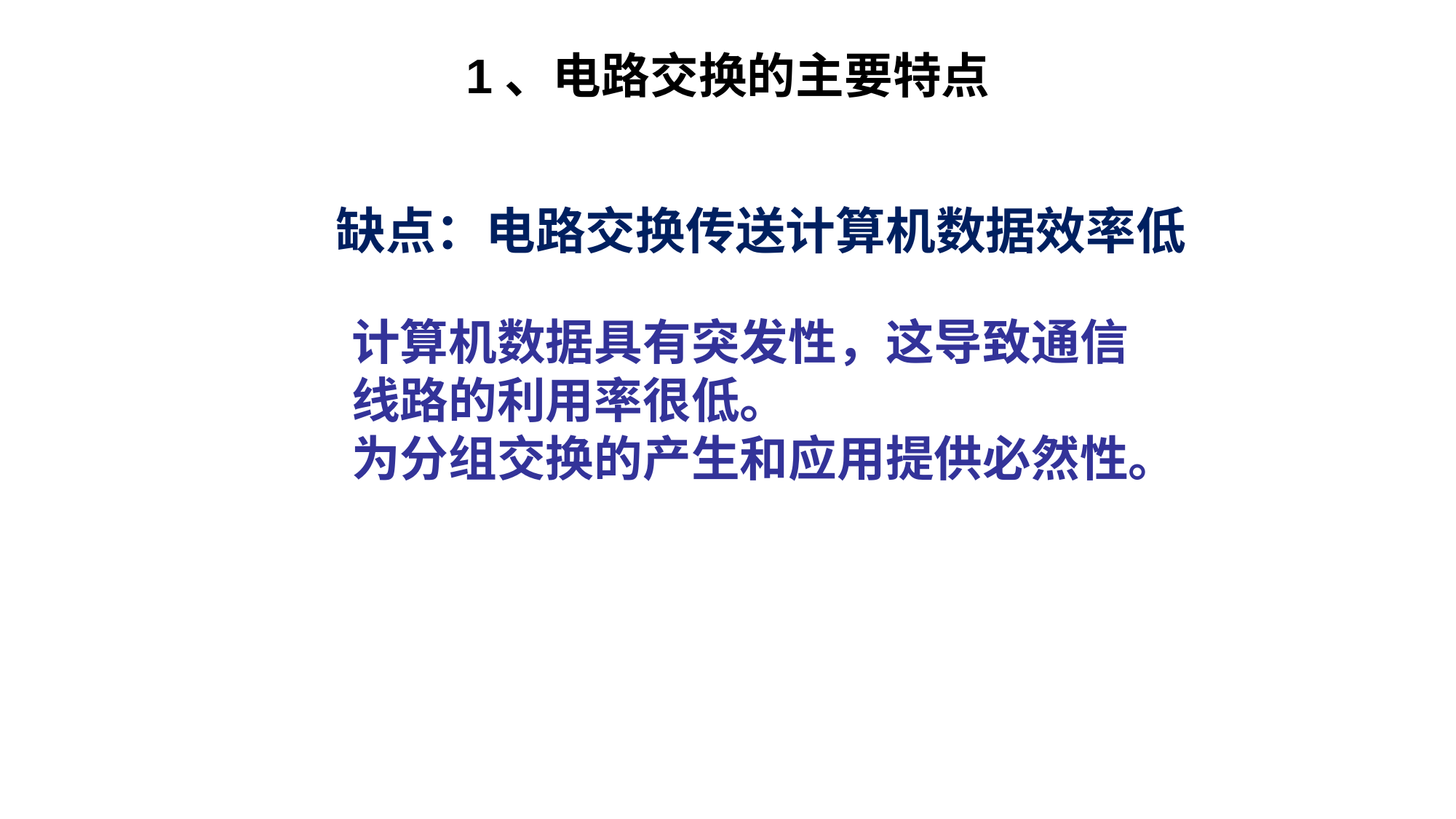

1、电路交换的主要特点
# 缺点：电路交换传送计算机数据效率低
计算机数据具有突发性，这导致通信线路的利用率很低。
为分组交换的产生和应用提供必然性。

Add Your Text
Add Your Text